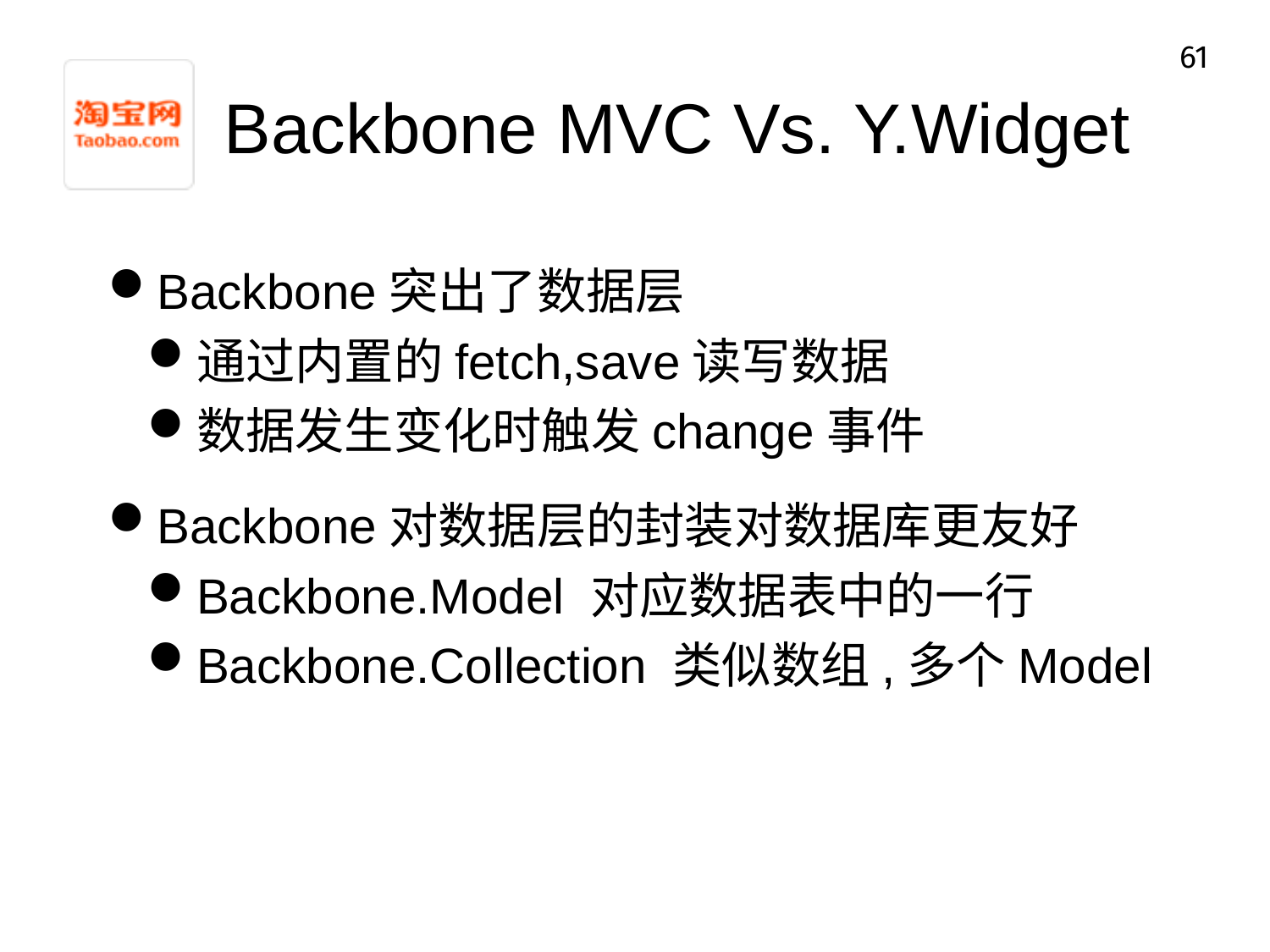

61
# Backbone MVC Vs. Y.Widget
Backbone突出了数据层
通过内置的fetch,save读写数据
数据发生变化时触发change事件
Backbone对数据层的封装对数据库更友好
Backbone.Model 对应数据表中的一行
Backbone.Collection 类似数组,多个Model